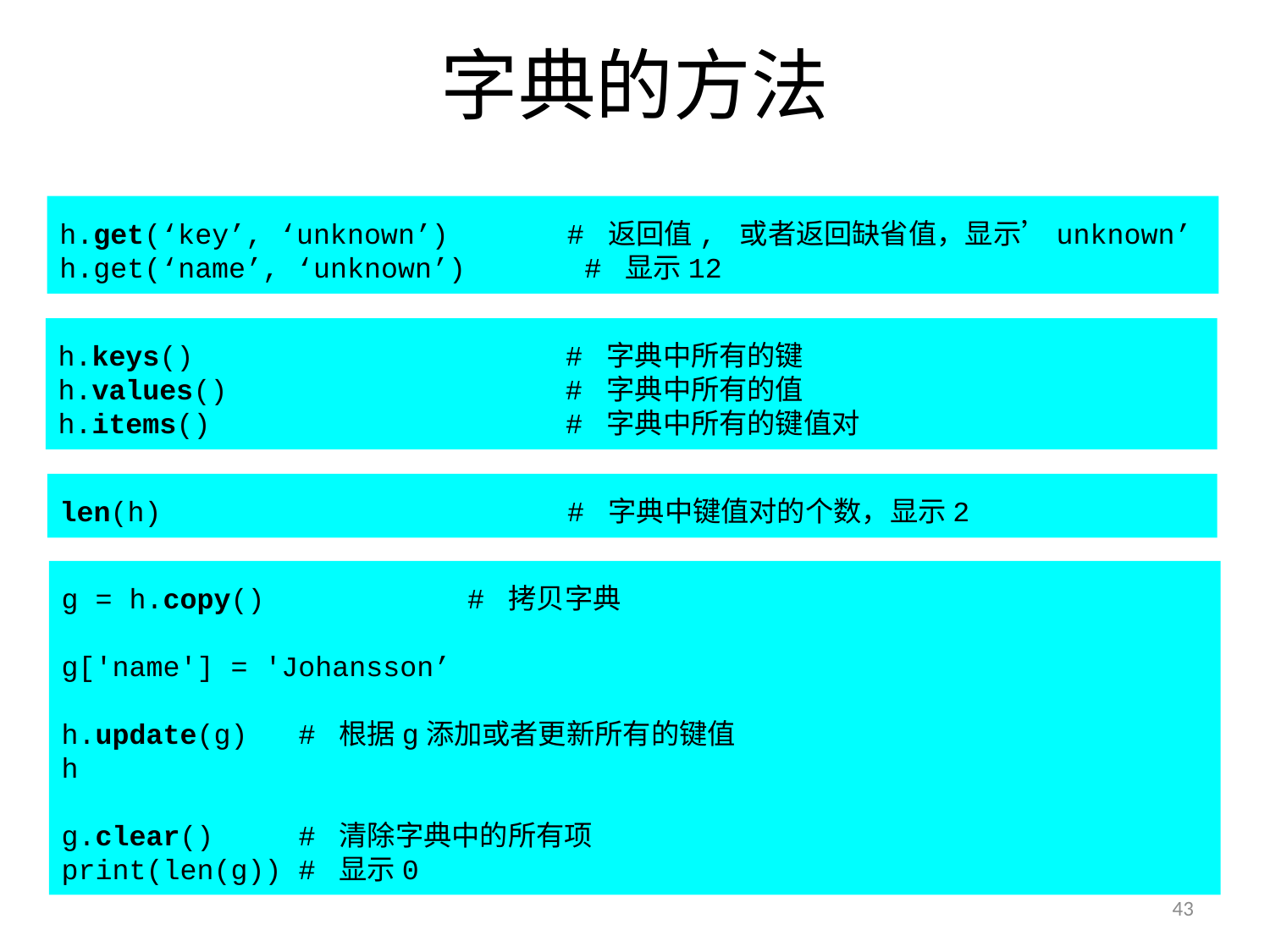

# 字典的方法
h.get(‘key’, ‘unknown’)       # 返回值, 或者返回缺省值，显示’unknown’
h.get(‘name’, ‘unknown’)       # 显示12
h.keys()                      # 字典中所有的键
h.values()                    # 字典中所有的值
h.items()                     # 字典中所有的键值对
len(h)                        # 字典中键值对的个数，显示2
g = h.copy()            # 拷贝字典

g['name'] = 'Johansson’

h.update(g)   # 根据g添加或者更新所有的键值
h

g.clear()     # 清除字典中的所有项
print(len(g)) # 显示0
43